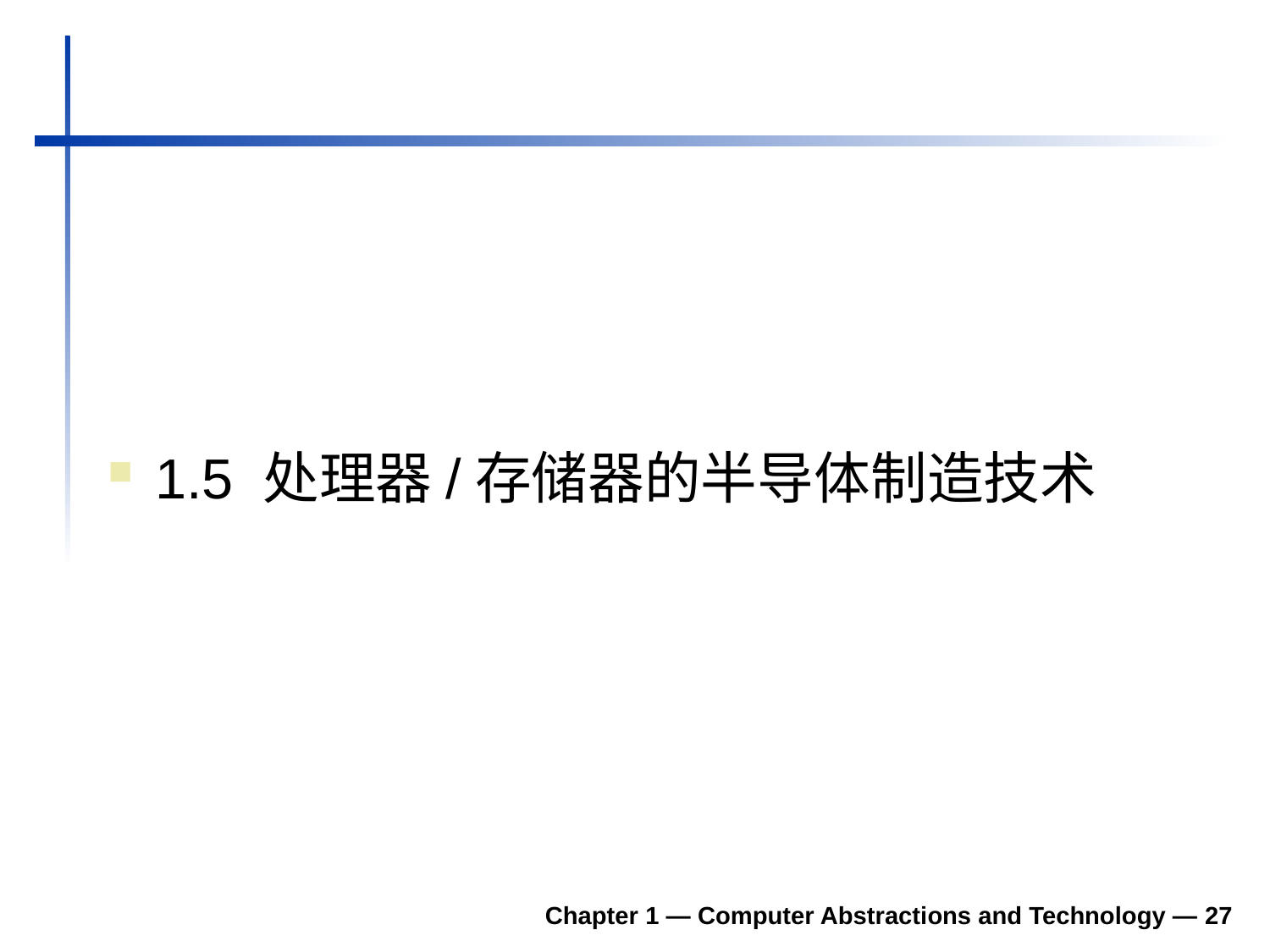

#
1.5 处理器/存储器的半导体制造技术
Chapter 1 — Computer Abstractions and Technology — 27